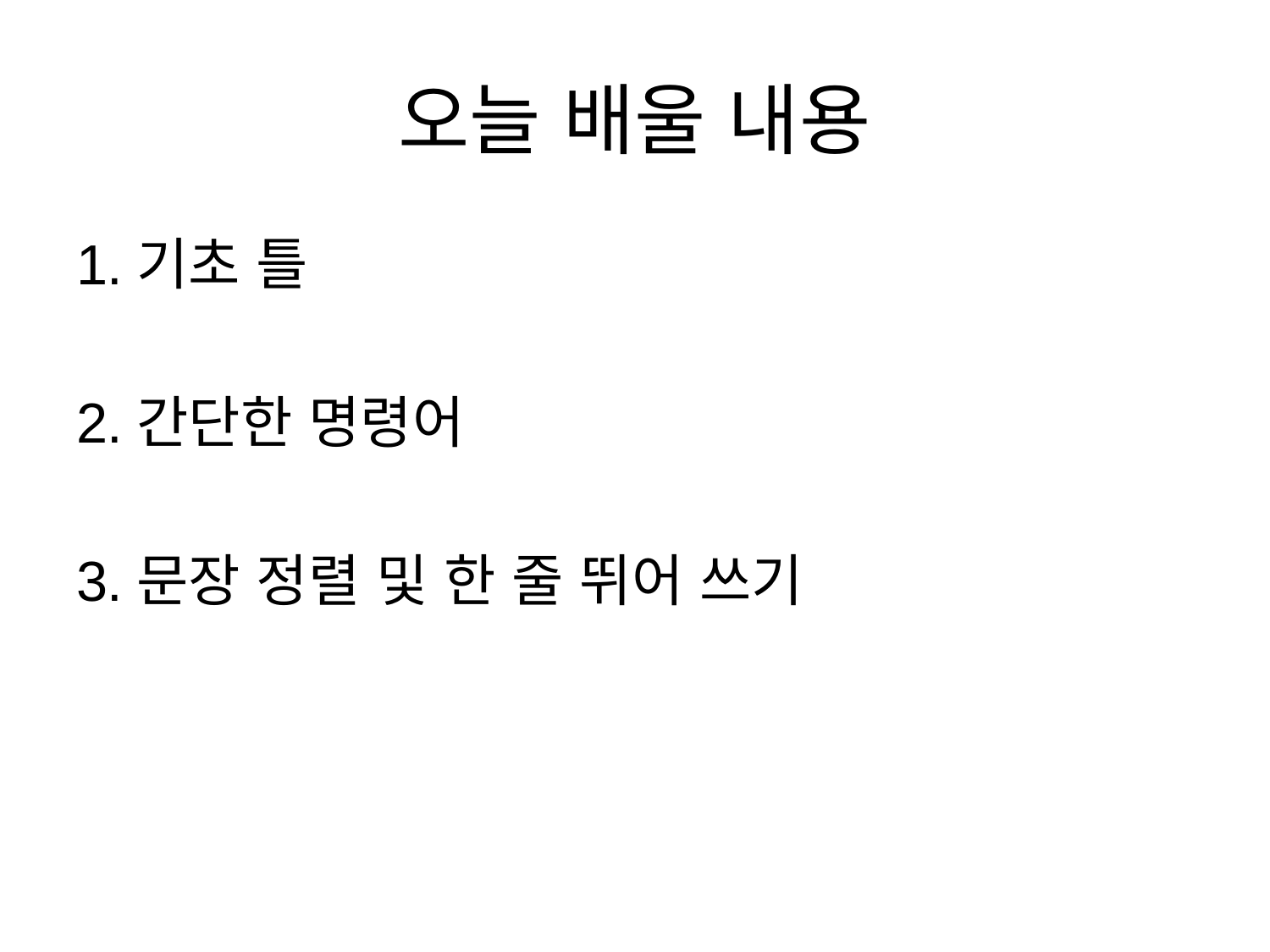

# 오늘 배울 내용
1.기초 틀

2.간단한 명령어

3.문장 정렬 및 한 줄 뛰어 쓰기